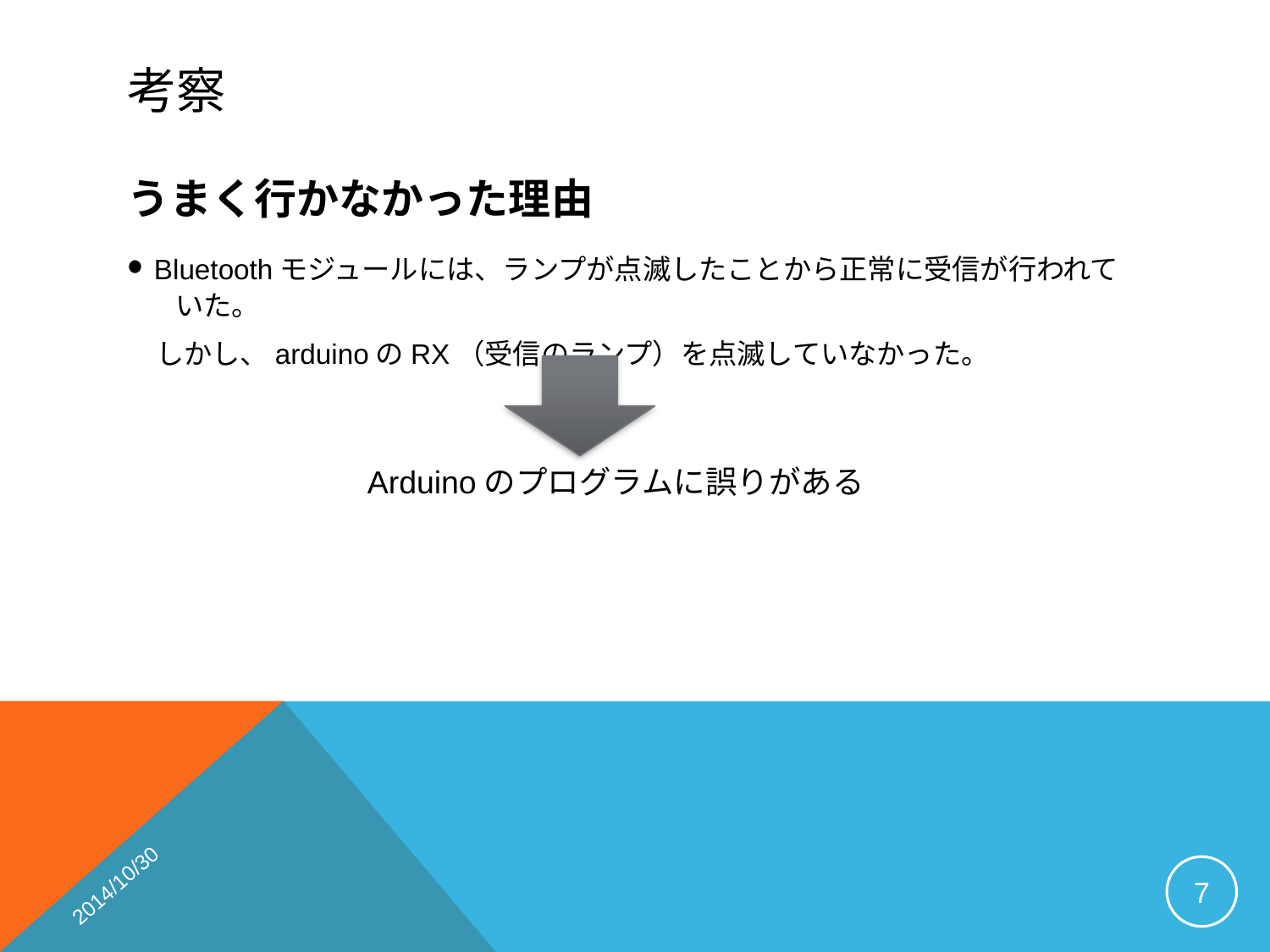

# 考察
うまく行かなかった理由
・Bluetoothモジュールには、ランプが点滅したことから正常に受信が行われていた。
　しかし、arduinoのRX（受信のランプ）を点滅していなかった。

Arduinoのプログラムに誤りがある
2014/10/30
7